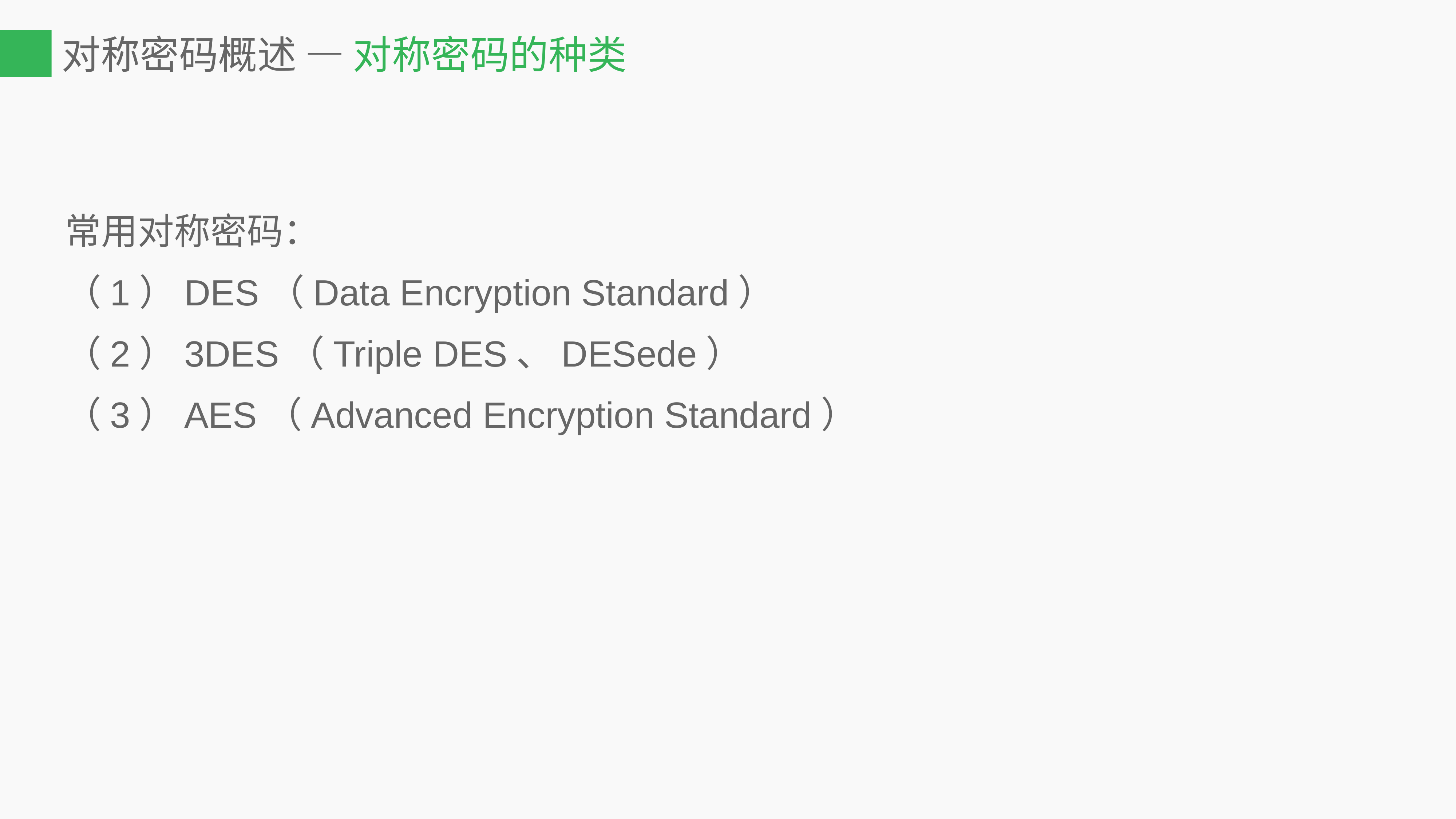

# 对称密码概述 — 对称密码的种类
常用对称密码：
（1）DES（Data Encryption Standard）
（2）3DES（Triple DES、DESede）
（3）AES（Advanced Encryption Standard）